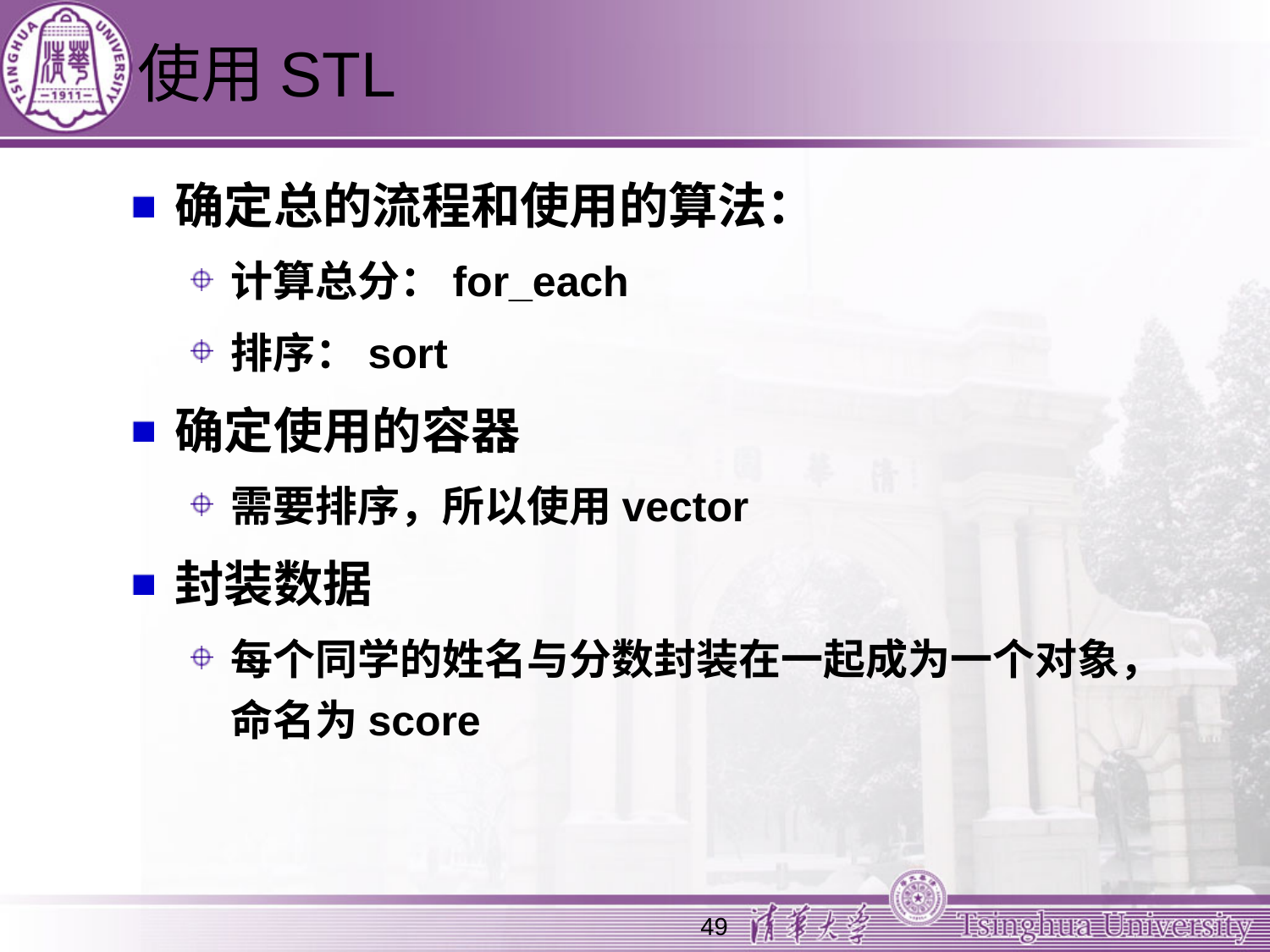

# 使用STL
确定总的流程和使用的算法：
计算总分：for_each
排序：sort
确定使用的容器
需要排序，所以使用vector
封装数据
每个同学的姓名与分数封装在一起成为一个对象，命名为score
49